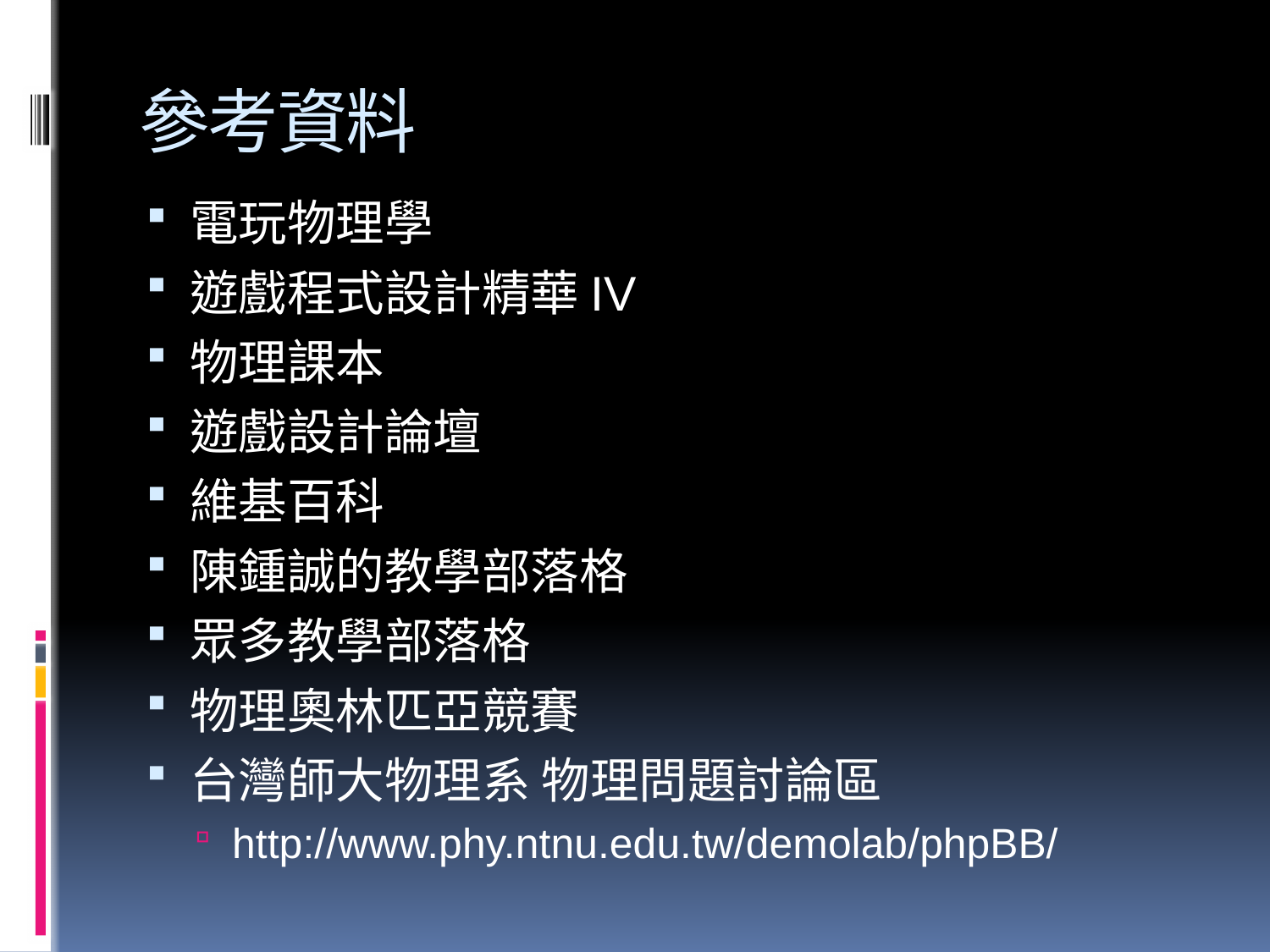

# 參考資料
電玩物理學
遊戲程式設計精華IV
物理課本
遊戲設計論壇
維基百科
陳鍾誠的教學部落格
眾多教學部落格
物理奧林匹亞競賽
台灣師大物理系 物理問題討論區
http://www.phy.ntnu.edu.tw/demolab/phpBB/